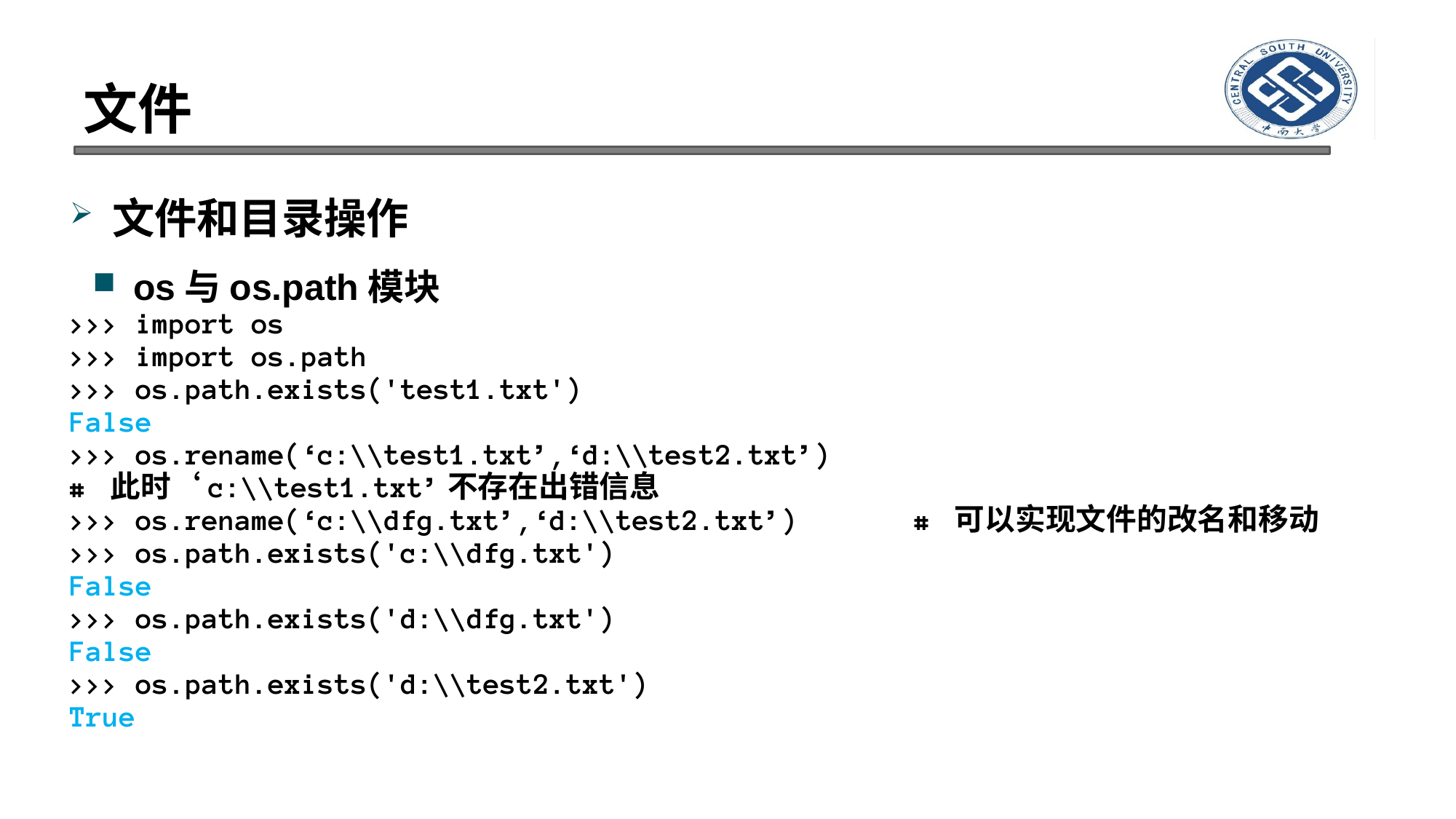

# 文件
文件和目录操作
os与os.path模块
>>> import os
>>> import os.path
>>> os.path.exists('test1.txt')
False
>>> os.rename(‘c:\\test1.txt’,‘d:\\test2.txt’)
# 此时‘c:\\test1.txt’不存在出错信息
>>> os.rename(‘c:\\dfg.txt’,‘d:\\test2.txt’)       # 可以实现文件的改名和移动
>>> os.path.exists('c:\\dfg.txt')
False
>>> os.path.exists('d:\\dfg.txt')
False
>>> os.path.exists('d:\\test2.txt')
True